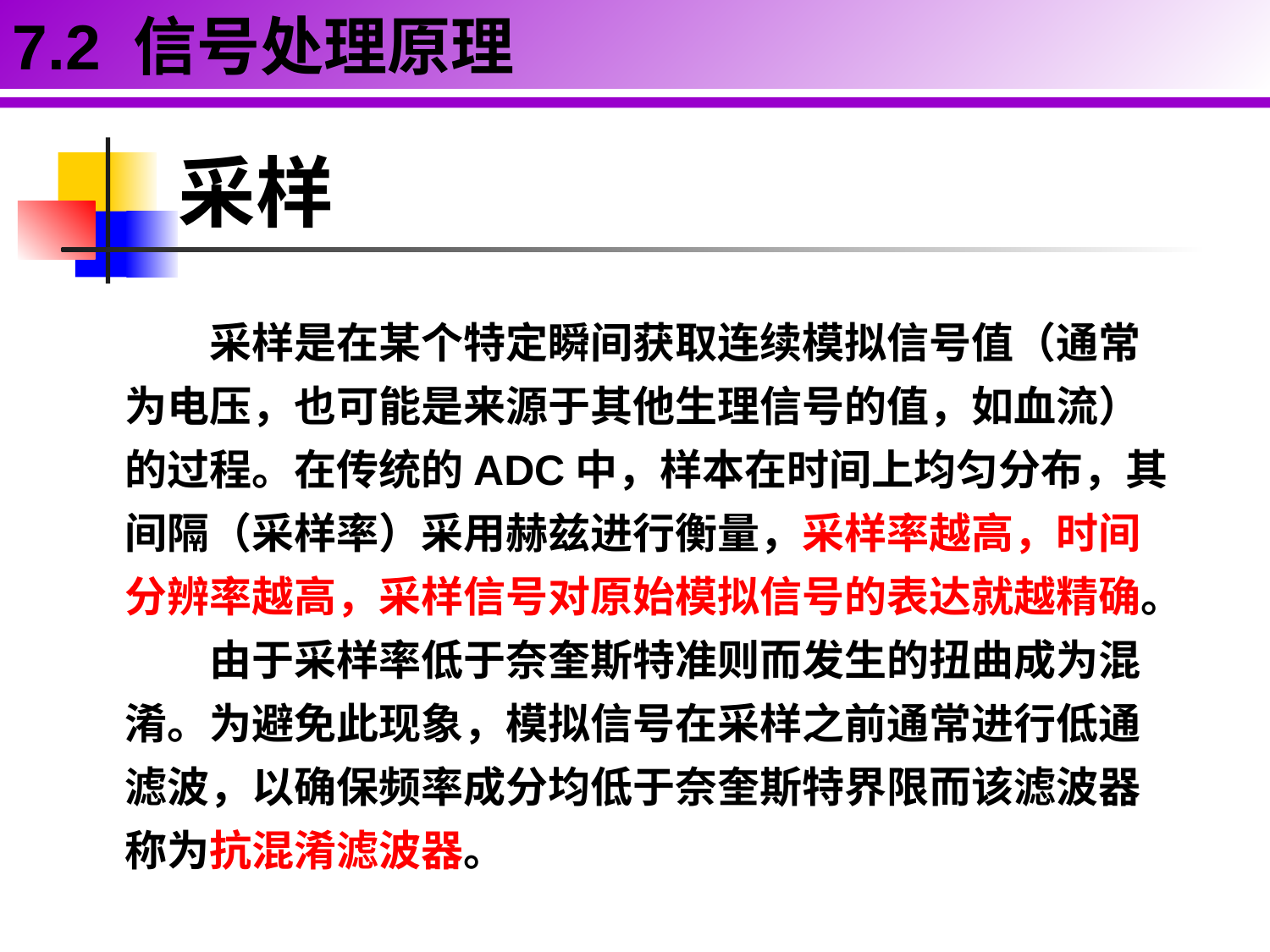

7.2 信号处理原理

采样
采样是在某个特定瞬间获取连续模拟信号值（通常为电压，也可能是来源于其他生理信号的值，如血流）的过程。在传统的ADC中，样本在时间上均匀分布，其间隔（采样率）采用赫兹进行衡量，采样率越高，时间分辨率越高，采样信号对原始模拟信号的表达就越精确。
由于采样率低于奈奎斯特准则而发生的扭曲成为混淆。为避免此现象，模拟信号在采样之前通常进行低通滤波，以确保频率成分均低于奈奎斯特界限而该滤波器称为抗混淆滤波器。